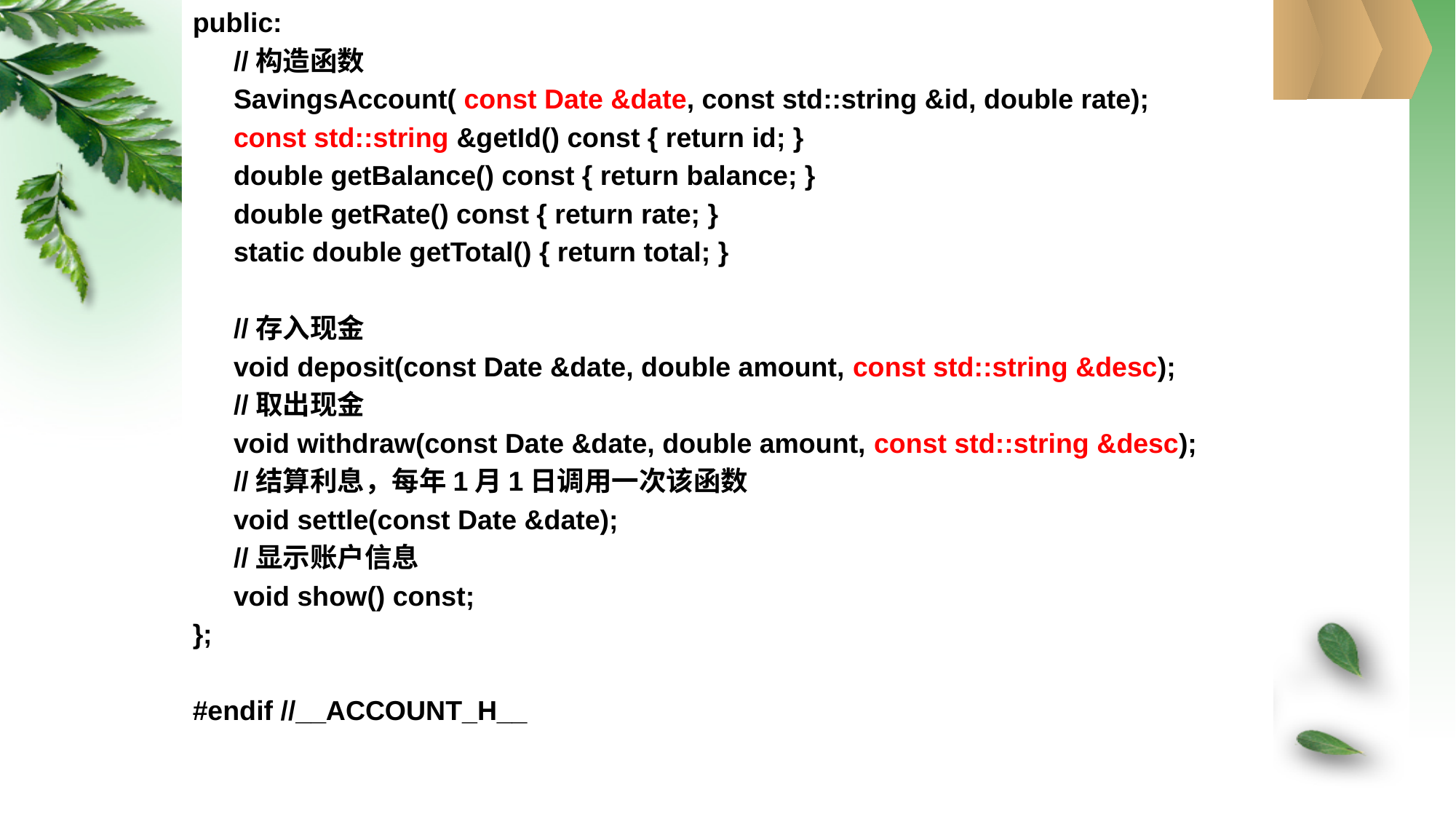

public:
	//构造函数
	SavingsAccount( const Date &date, const std::string &id, double rate);
	const std::string &getId() const { return id; }
	double getBalance() const { return balance; }
	double getRate() const { return rate; }
	static double getTotal() { return total; }

	//存入现金
	void deposit(const Date &date, double amount, const std::string &desc);
	//取出现金
	void withdraw(const Date &date, double amount, const std::string &desc);
	//结算利息，每年1月1日调用一次该函数
	void settle(const Date &date);
	//显示账户信息
	void show() const;
};

#endif //__ACCOUNT_H__